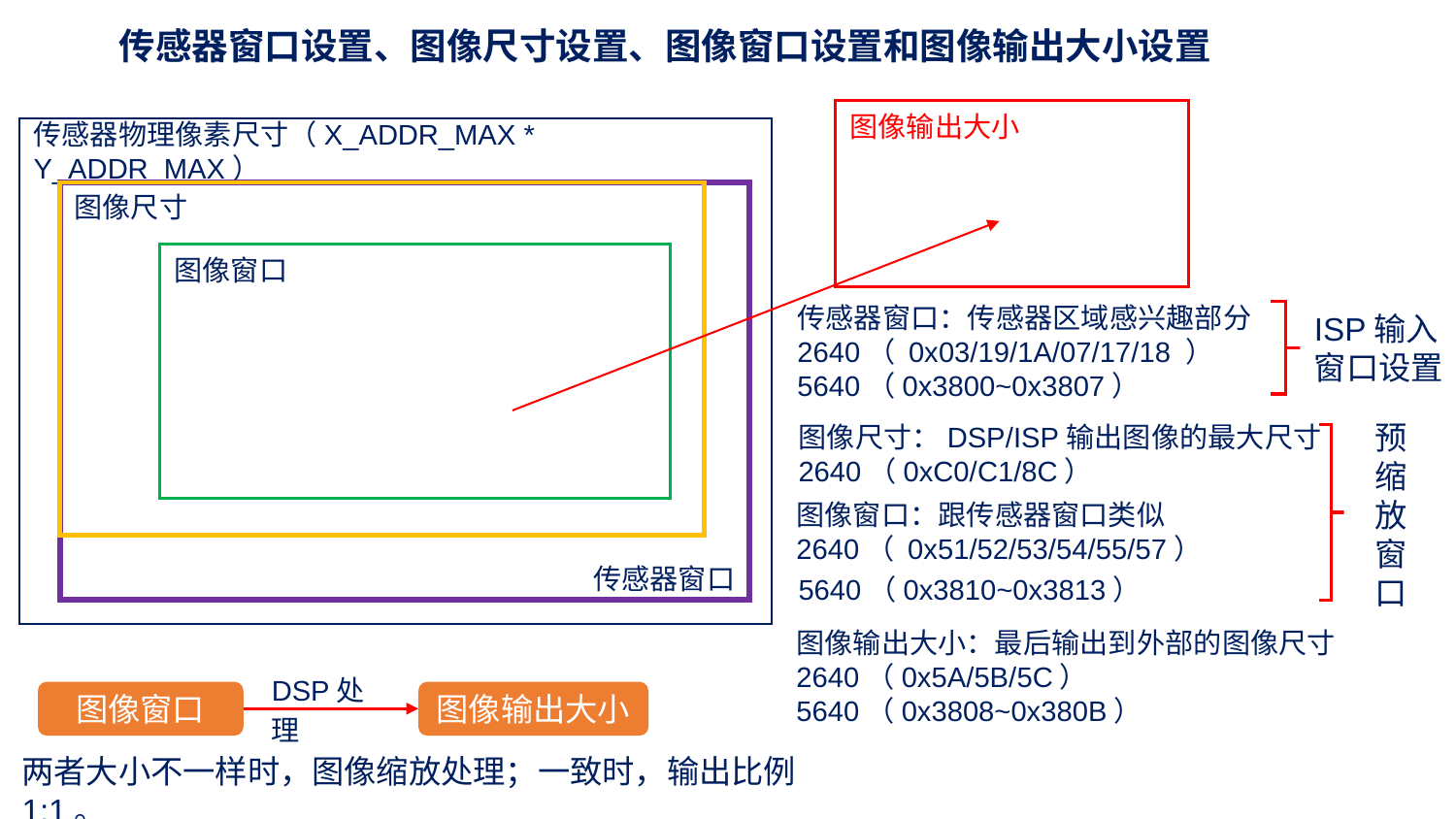

传感器窗口设置、图像尺寸设置、图像窗口设置和图像输出大小设置
图像输出大小

传感器物理像素尺寸（X_ADDR_MAX * Y_ADDR_MAX）

传感器窗口
图像尺寸

图像窗口

传感器窗口：传感器区域感兴趣部分
2640（ 0x03/19/1A/07/17/18 ）
5640（0x3800~0x3807）
ISP输入窗口设置

预
缩
放
窗
口
图像尺寸：DSP/ISP输出图像的最大尺寸
2640（0xC0/C1/8C）

图像窗口：跟传感器窗口类似
2640（ 0x51/52/53/54/55/57）
5640（0x3810~0x3813）
图像输出大小：最后输出到外部的图像尺寸
2640（0x5A/5B/5C）
5640（0x3808~0x380B）
DSP处理
图像窗口
图像输出大小
两者大小不一样时，图像缩放处理；一致时，输出比例1:1。